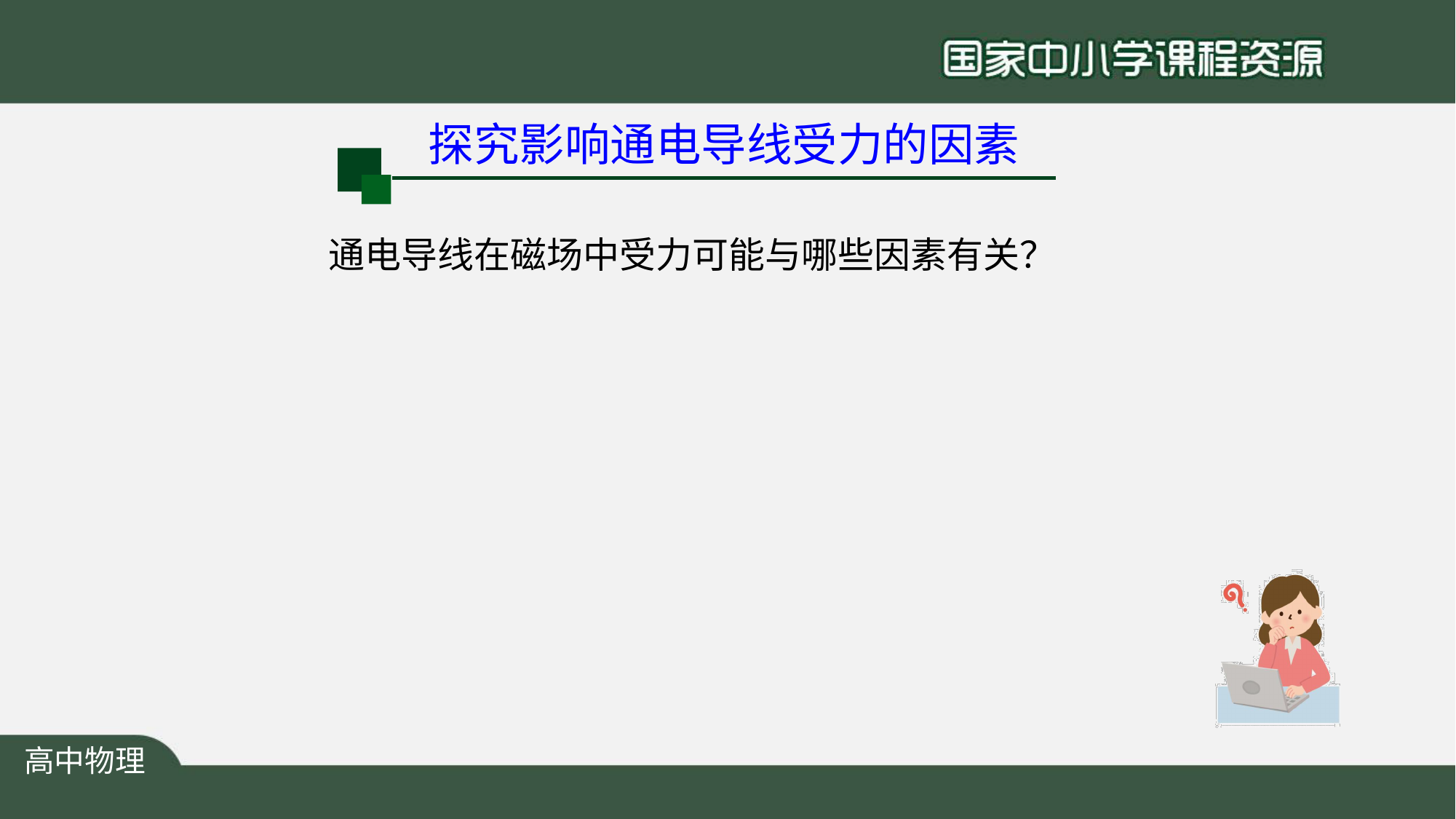

探究影响通电导线受力的因素

通电导线在磁场中受力可能与哪些因素有关？

高中物理